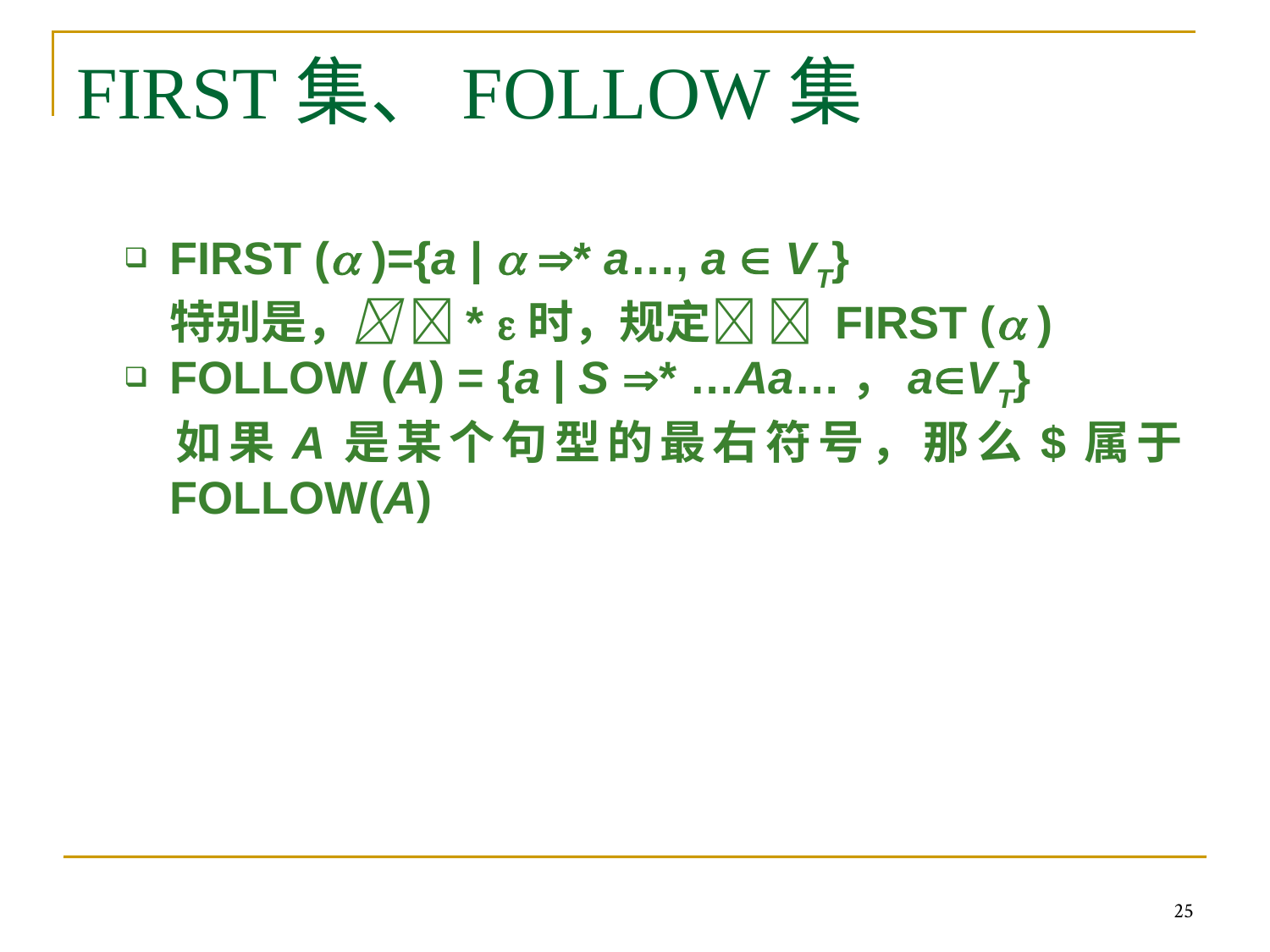

# FIRST集、FOLLOW集
FIRST (α )={a | α ⇒* a…, a ∈ VT}
	特别是，α ⇒* ε时，规定ε ∈ FIRST (α )
FOLLOW (A) = {a | S ⇒* …Aa…，a∈VT}
	如果A是某个句型的最右符号，那么$属于FOLLOW(A)
25